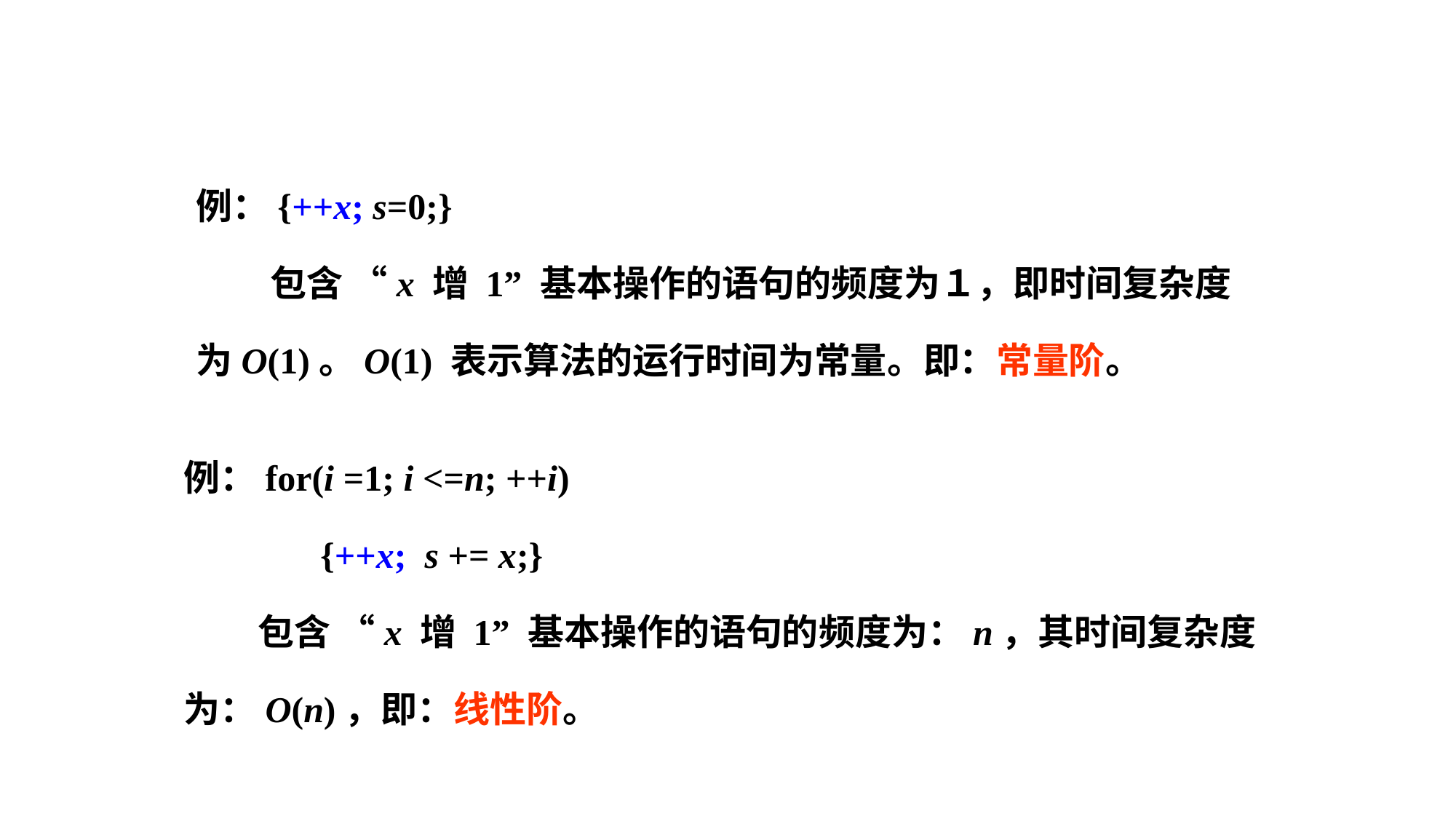

例：{++x; s=0;}
        包含 “x 增 1” 基本操作的语句的频度为１，即时间复杂度
为O(1)。O(1) 表示算法的运行时间为常量。即：常量阶。
例：for(i =1; i <=n; ++i)
               {++x;  s += x;}
        包含 “x 增 1” 基本操作的语句的频度为：n，其时间复杂度
为：O(n)，即：线性阶。